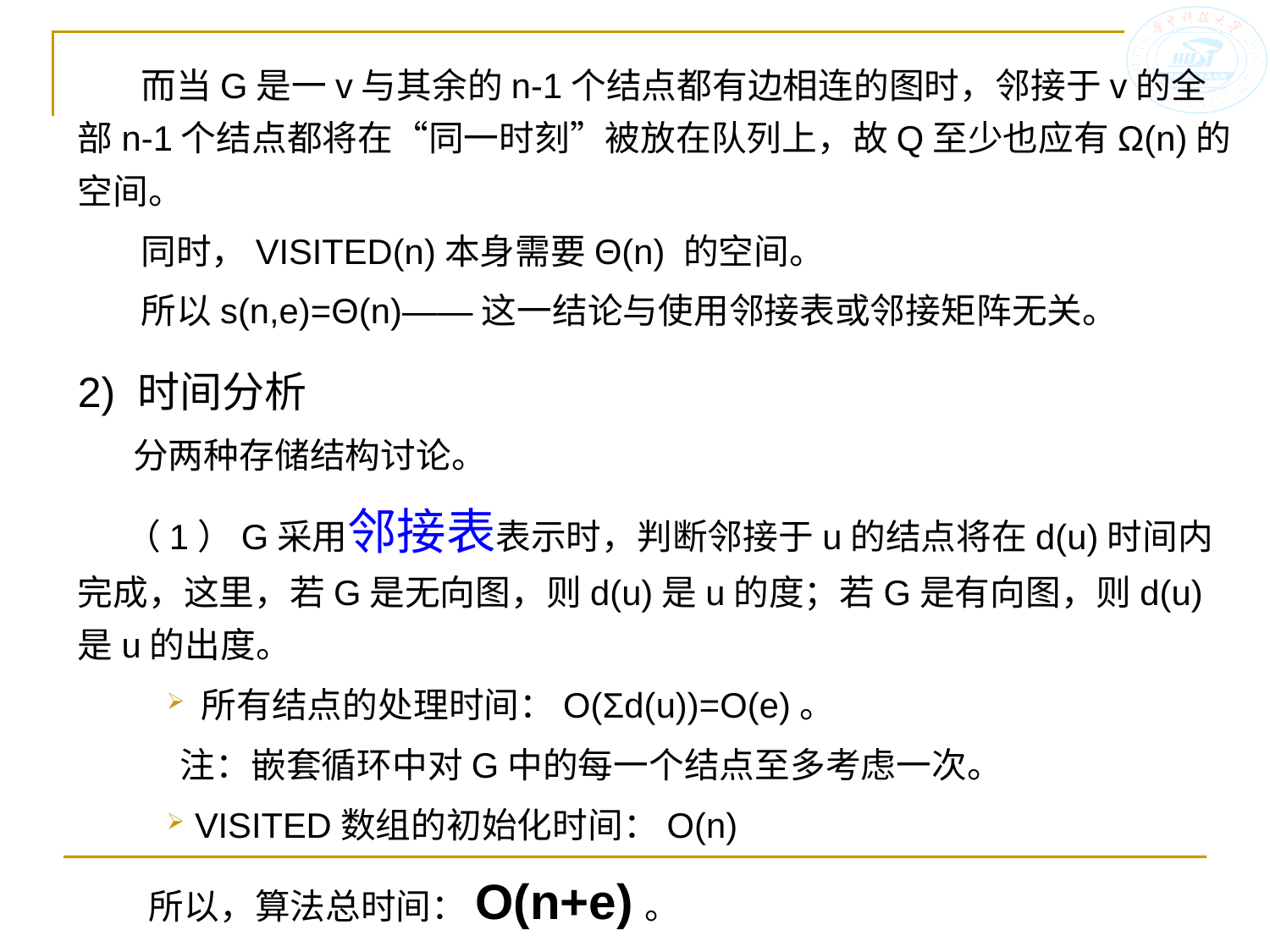

而当G是一v与其余的n-1个结点都有边相连的图时，邻接于v的全部n-1个结点都将在“同一时刻”被放在队列上，故Q至少也应有Ω(n)的空间。
       同时，VISITED(n)本身需要Θ(n) 的空间。
       所以s(n,e)=Θ(n)——这一结论与使用邻接表或邻接矩阵无关。
2) 时间分析
      分两种存储结构讨论。
     （1）G采用邻接表表示时，判断邻接于u的结点将在d(u)时间内完成，这里，若G是无向图，则d(u)是u的度；若G是有向图，则d(u)是u的出度。
 所有结点的处理时间：Ο(Σd(u))=Ο(e)。
            注：嵌套循环中对G中的每一个结点至多考虑一次。
 VISITED数组的初始化时间：Ο(n)
        所以，算法总时间：Ο(n+e)。